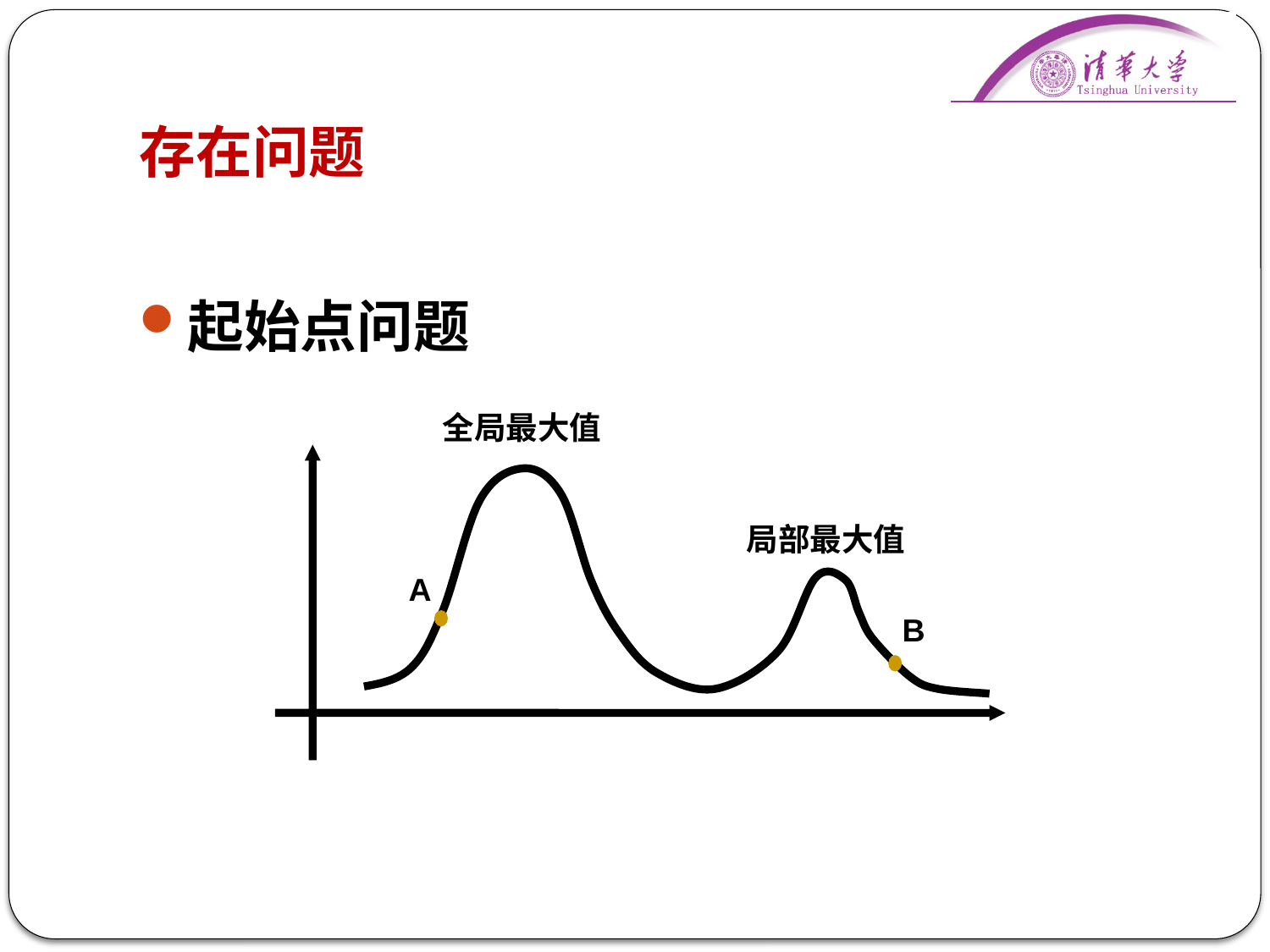

# 存在问题
起始点问题
全局最大值

局部最大值
A
B